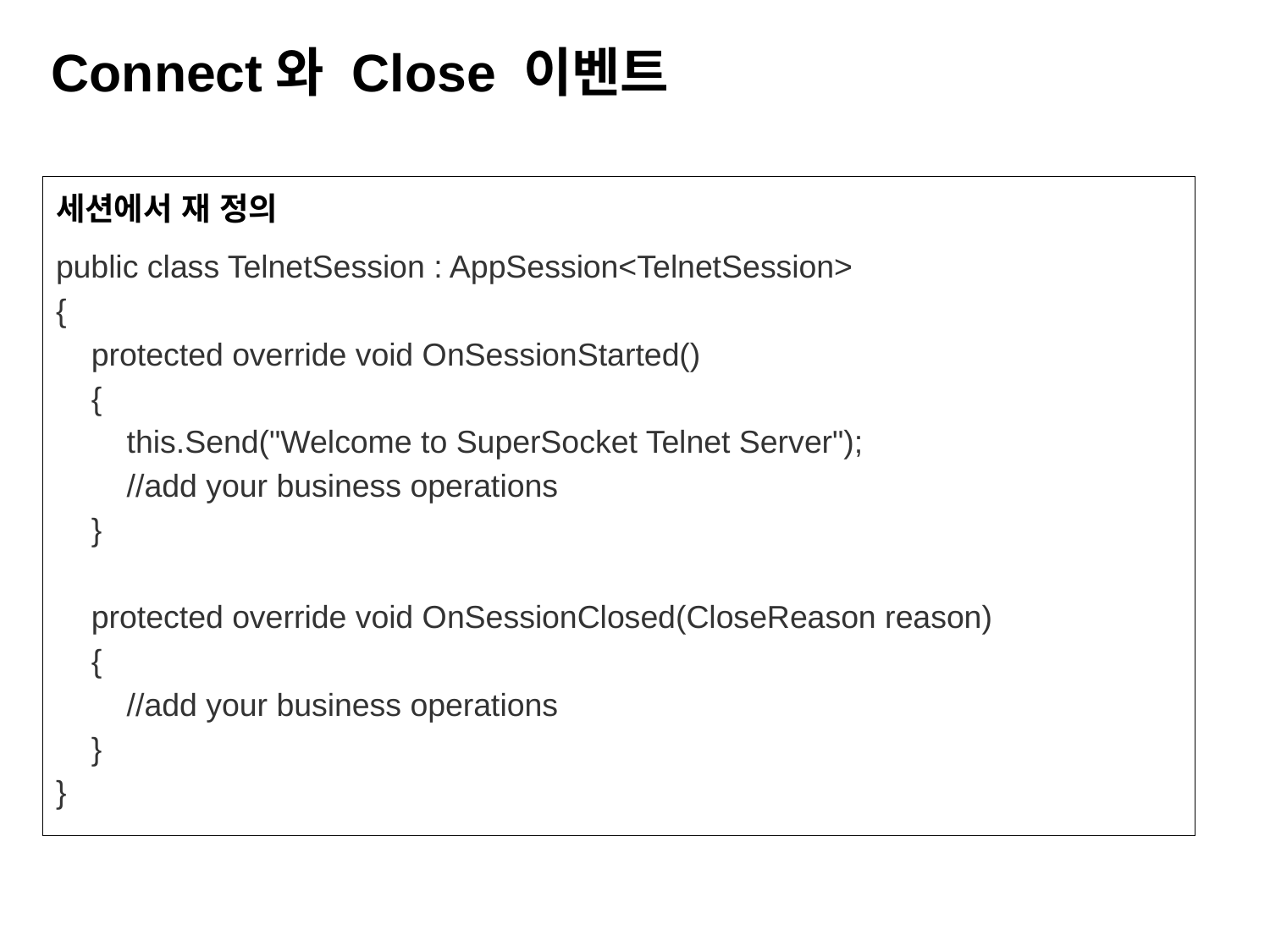

Connect와 Close 이벤트
세션에서 재 정의
public class TelnetSession : AppSession<TelnetSession>
{
    protected override void OnSessionStarted()
    {
        this.Send("Welcome to SuperSocket Telnet Server");
        //add your business operations
    }
    protected override void OnSessionClosed(CloseReason reason)
    {
        //add your business operations
    }
}